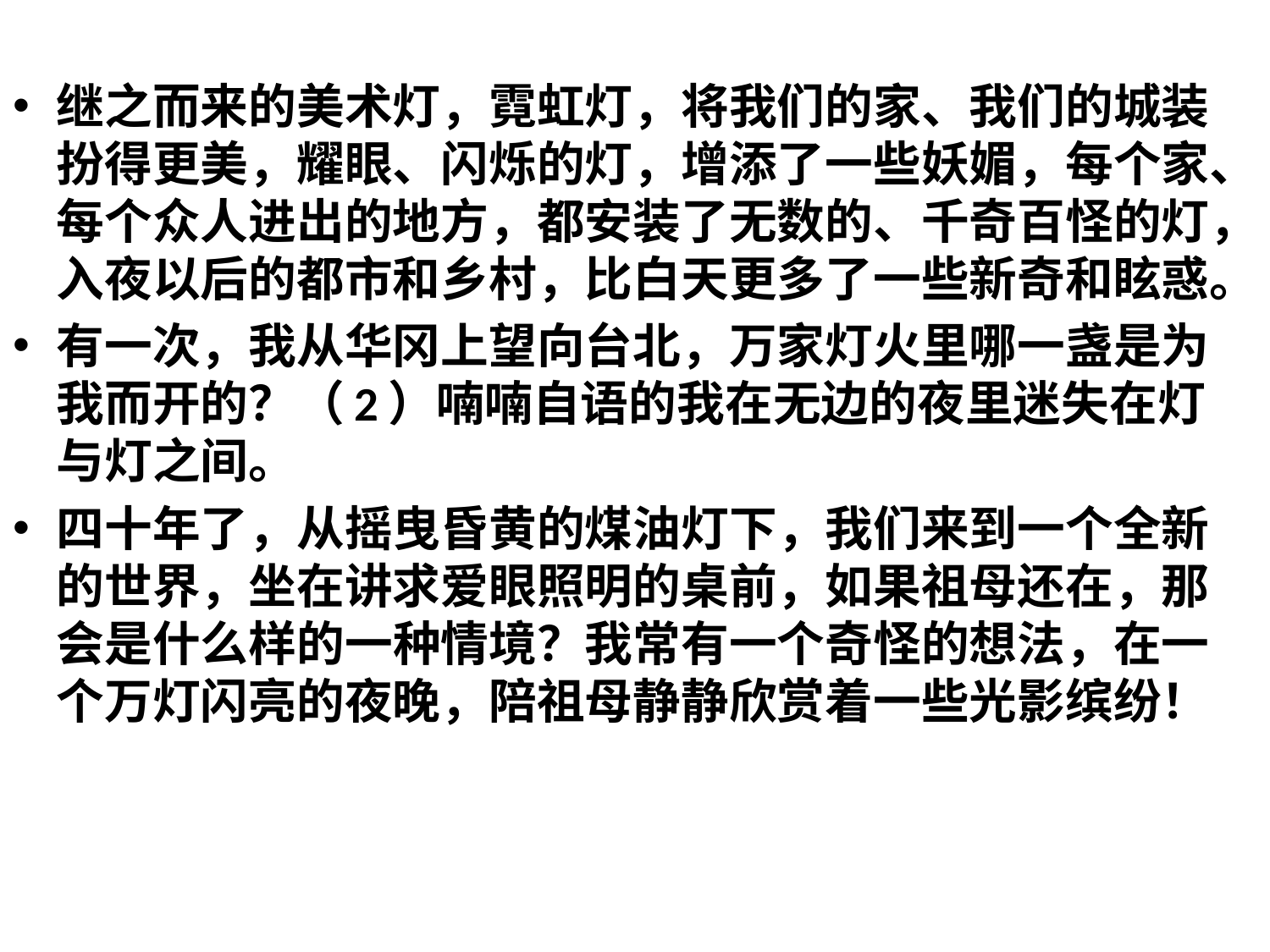

继之而来的美术灯，霓虹灯，将我们的家、我们的城装扮得更美，耀眼、闪烁的灯，增添了一些妖媚，每个家、每个众人进出的地方，都安装了无数的、千奇百怪的灯，入夜以后的都市和乡村，比白天更多了一些新奇和眩惑。
有一次，我从华冈上望向台北，万家灯火里哪一盏是为我而开的？（2）喃喃自语的我在无边的夜里迷失在灯与灯之间。
四十年了，从摇曳昏黄的煤油灯下，我们来到一个全新的世界，坐在讲求爱眼照明的桌前，如果祖母还在，那会是什么样的一种情境？我常有一个奇怪的想法，在一个万灯闪亮的夜晚，陪祖母静静欣赏着一些光影缤纷！